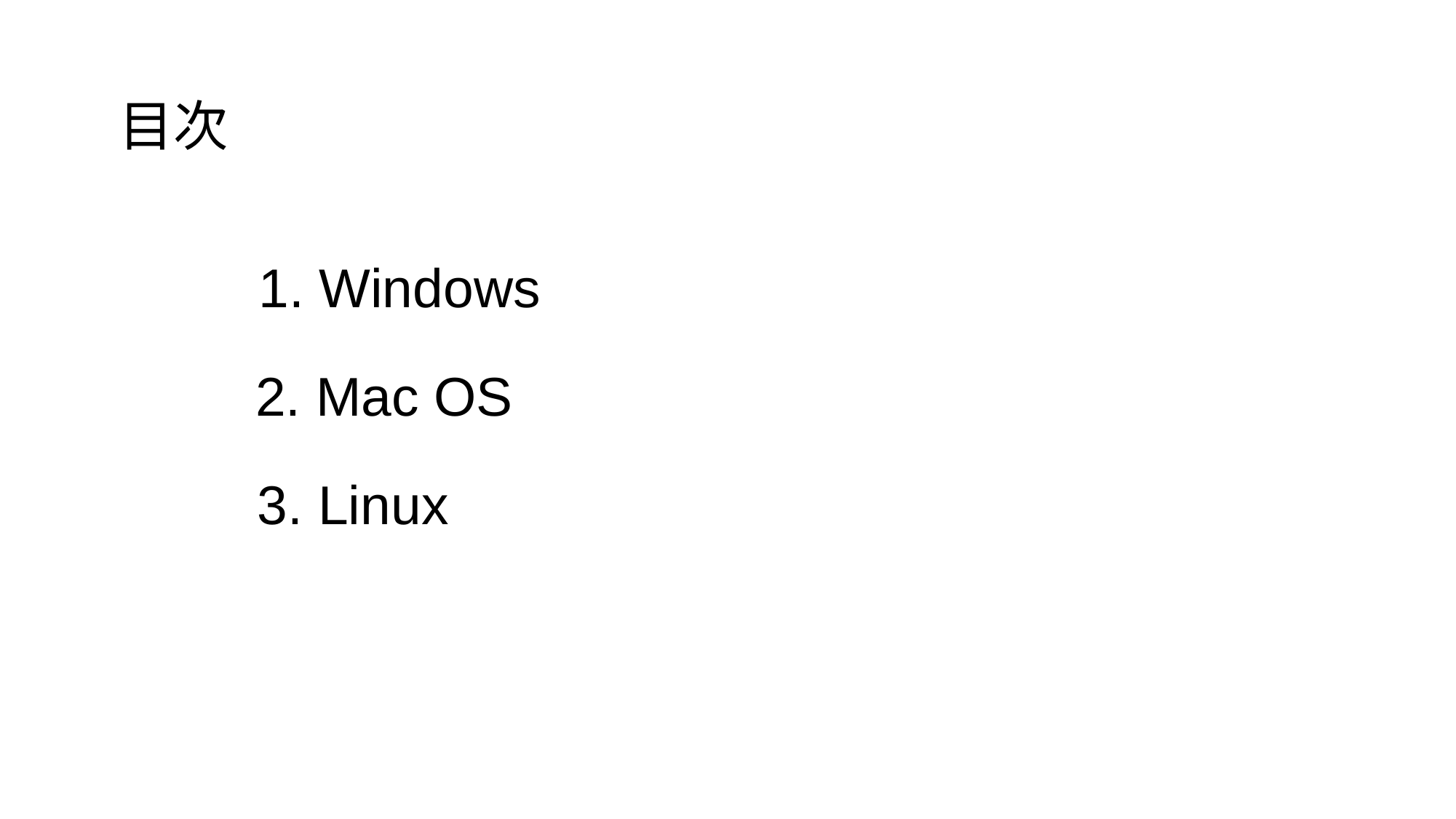

目次
1. Windows
2. Mac OS
3. Linux